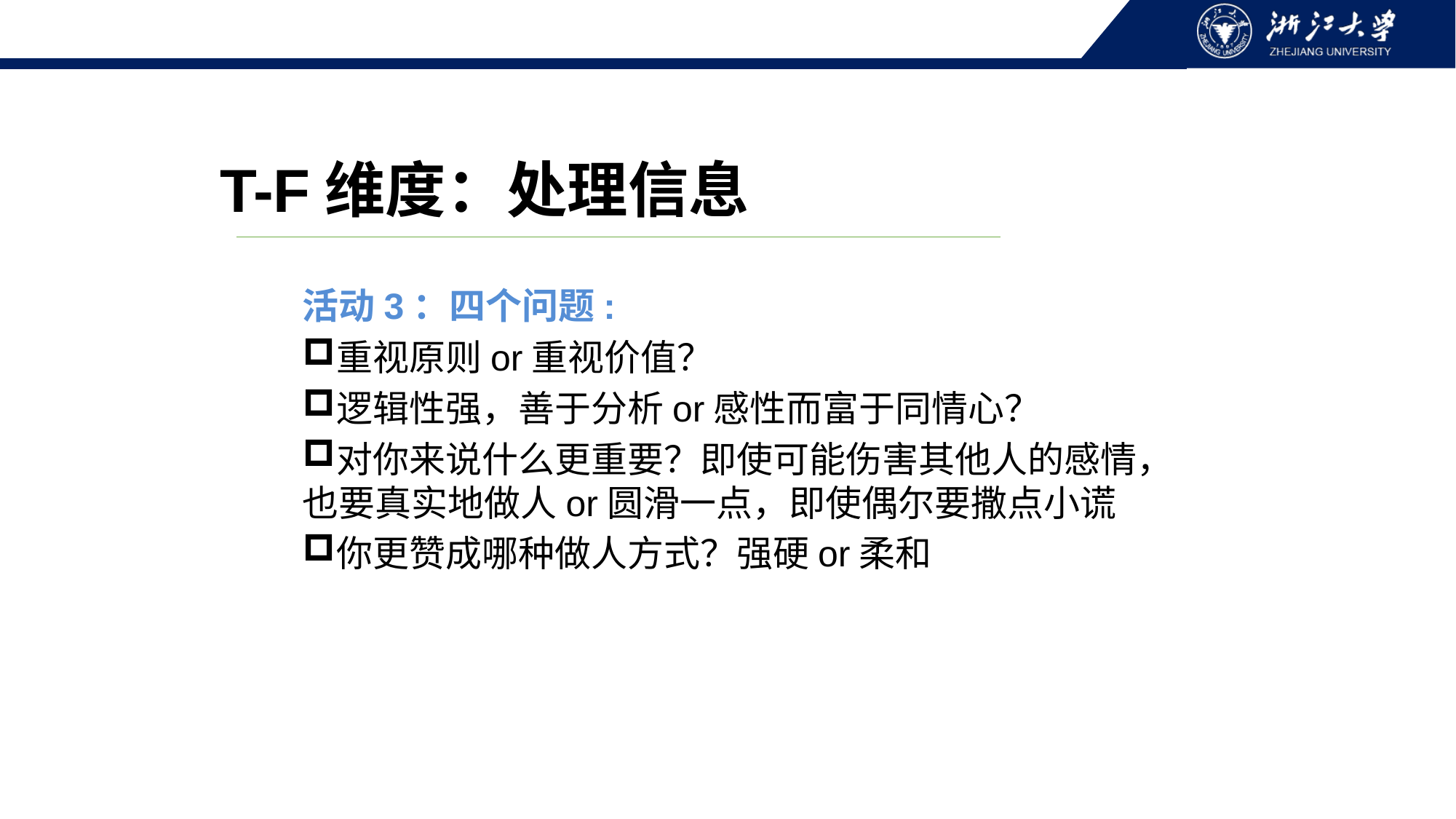

T-F维度：处理信息
活动3：四个问题:
重视原则or重视价值？
逻辑性强，善于分析or感性而富于同情心？
对你来说什么更重要？即使可能伤害其他人的感情，也要真实地做人or圆滑一点，即使偶尔要撒点小谎
你更赞成哪种做人方式？强硬or柔和